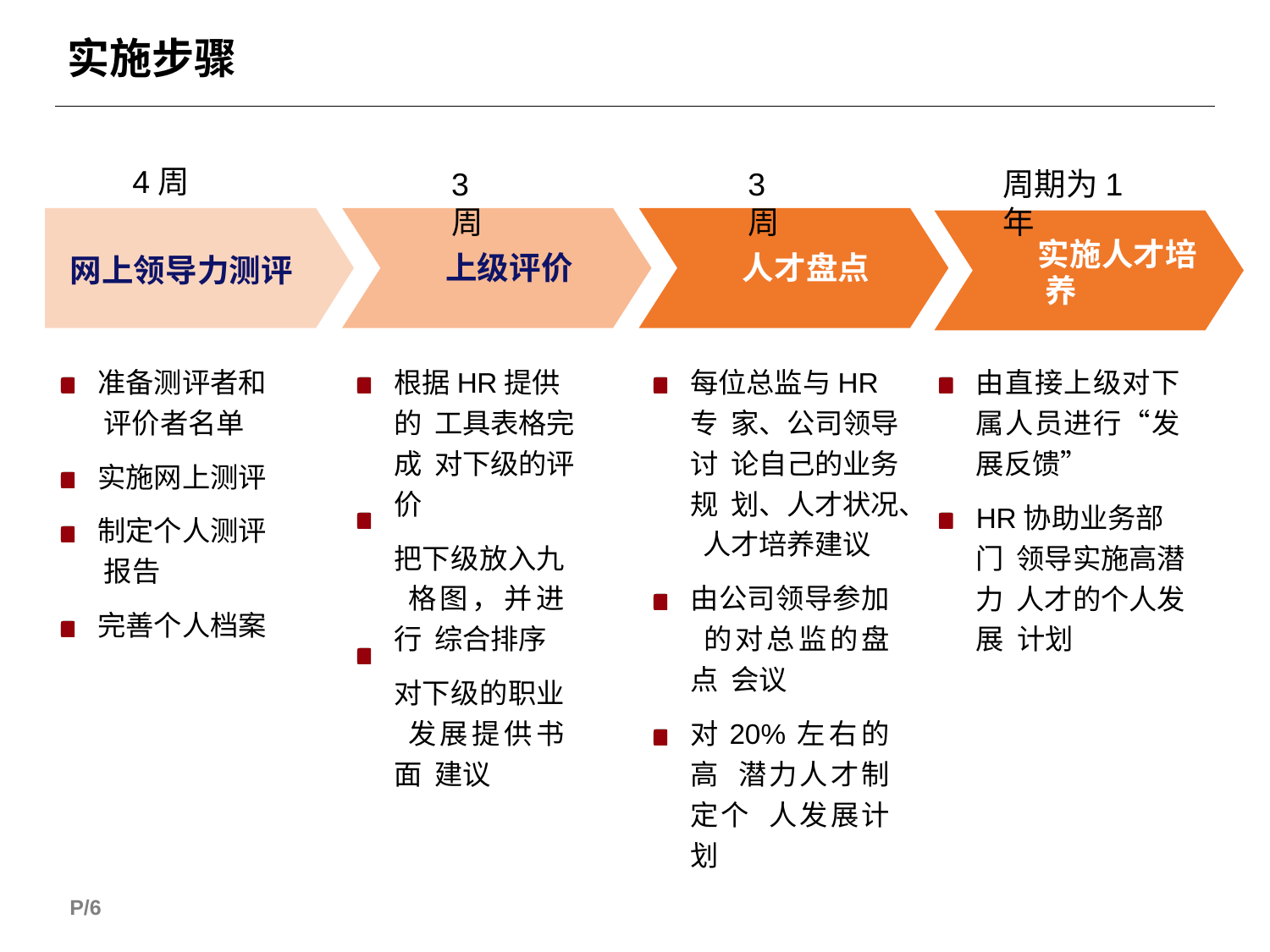

# 实施步骤

4周

网上领导力测评
3周
3周
周期为1年

实施人才培  养
上级评价
人才盘点
准备测评者和  评价者名单
实施网上测评
制定个人测评  报告
完善个人档案
根据HR提供的  工具表格完成  对下级的评价
把下级放入九  格图，并进行  综合排序
对下级的职业  发展提供书面  建议
每位总监与HR专  家、公司领导讨  论自己的业务规  划、人才状况、  人才培养建议
由公司领导参加  的对总监的盘点  会议
对20%左右的高  潜力人才制定个  人发展计划
由直接上级对下  属人员进行“发  展反馈”
HR协助业务部门  领导实施高潜力  人才的个人发展  计划

P/6